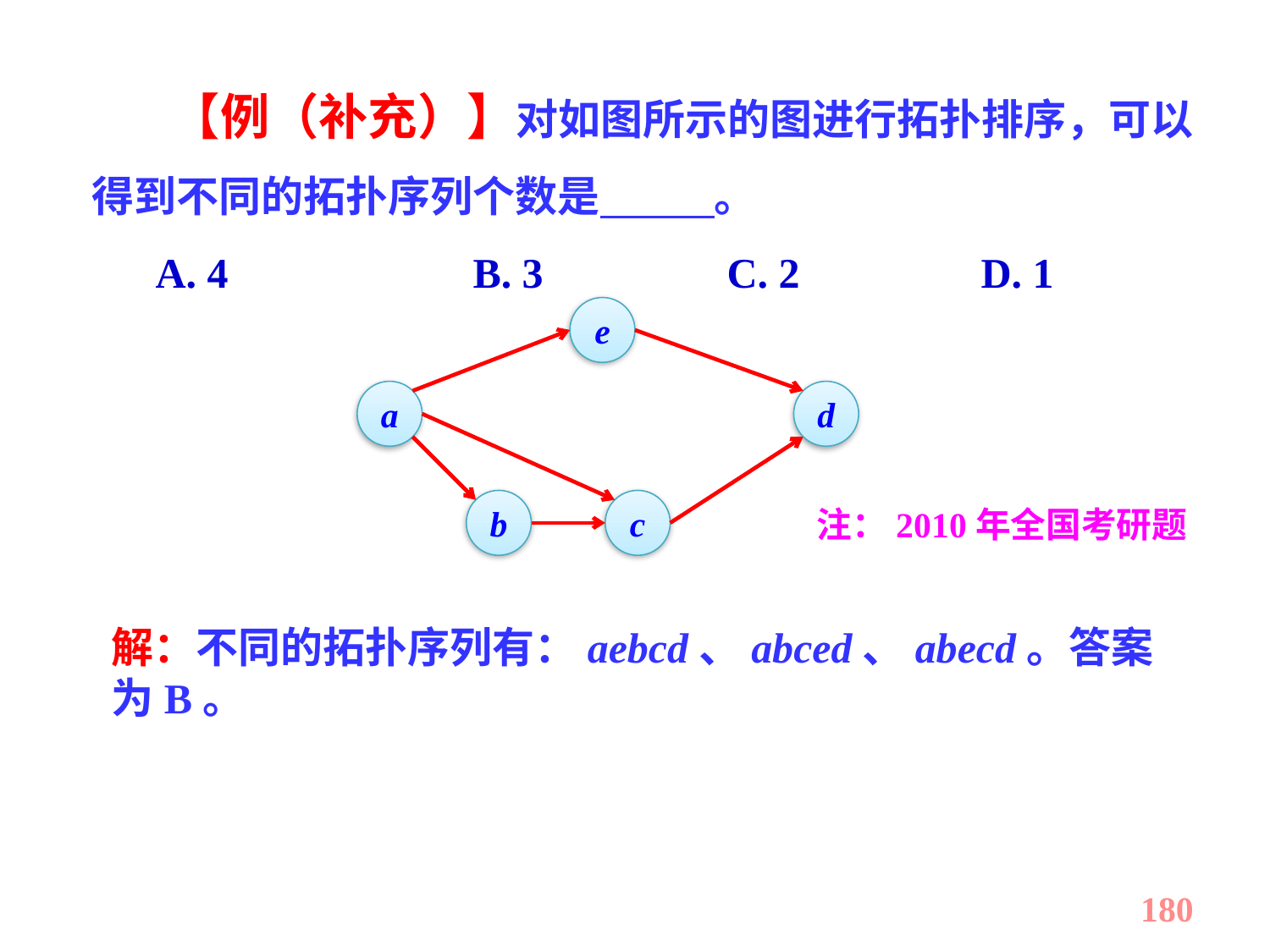

【例（补充）】对如图所示的图进行拓扑排序，可以得到不同的拓扑序列个数是            。
      A. 4		B. 3		C. 2		D. 1
e
a
d
b
c
注：2010年全国考研题
解：不同的拓扑序列有：aebcd、abced、abecd。答案为B。
180